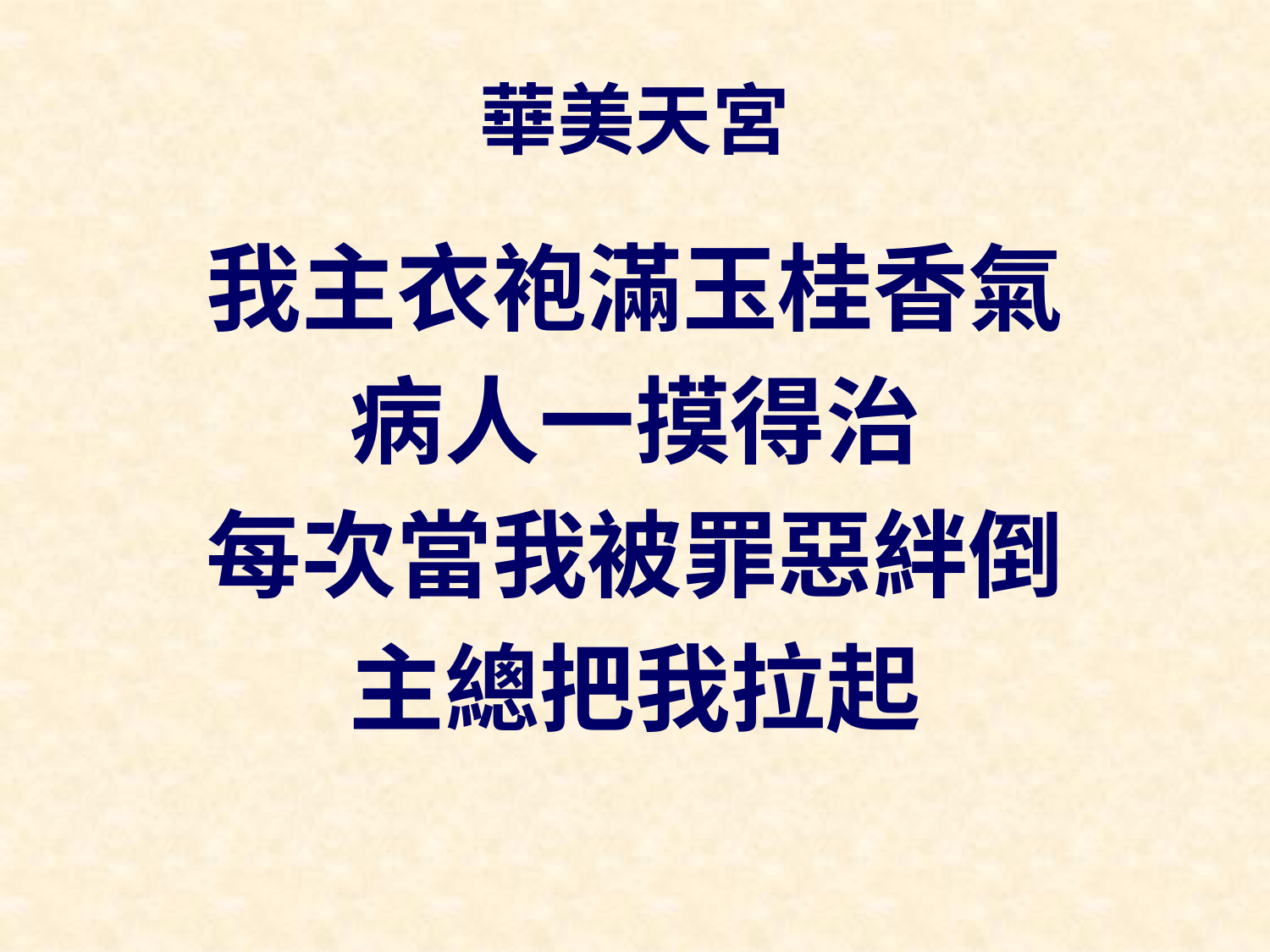

# 華美天宮
我主衣袍滿玉桂香氣
病人一摸得治
每次當我被罪惡絆倒
主總把我拉起